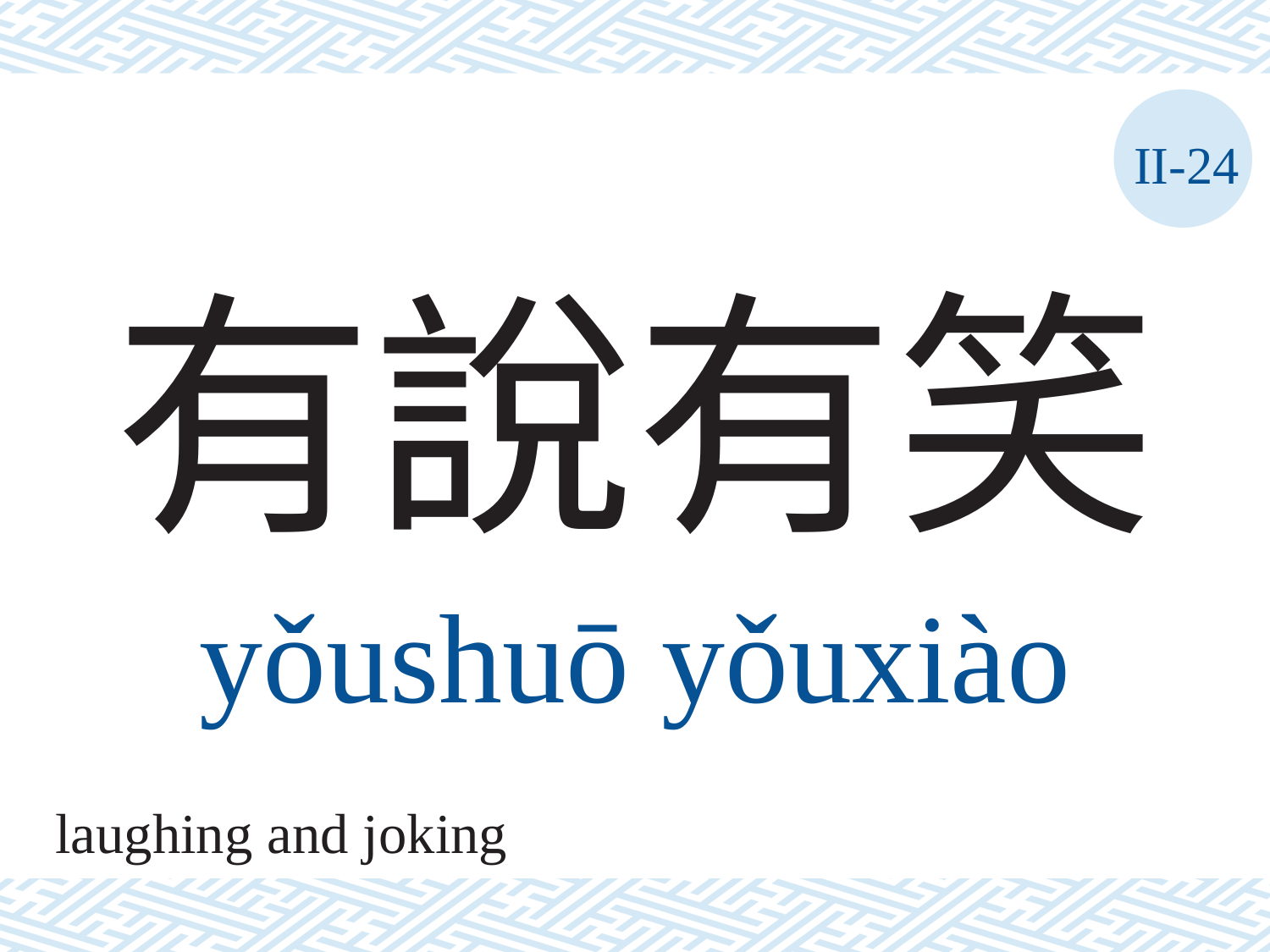

II-24
# 有說有笑
yǒushuō	yǒuxiào
laughing and joking